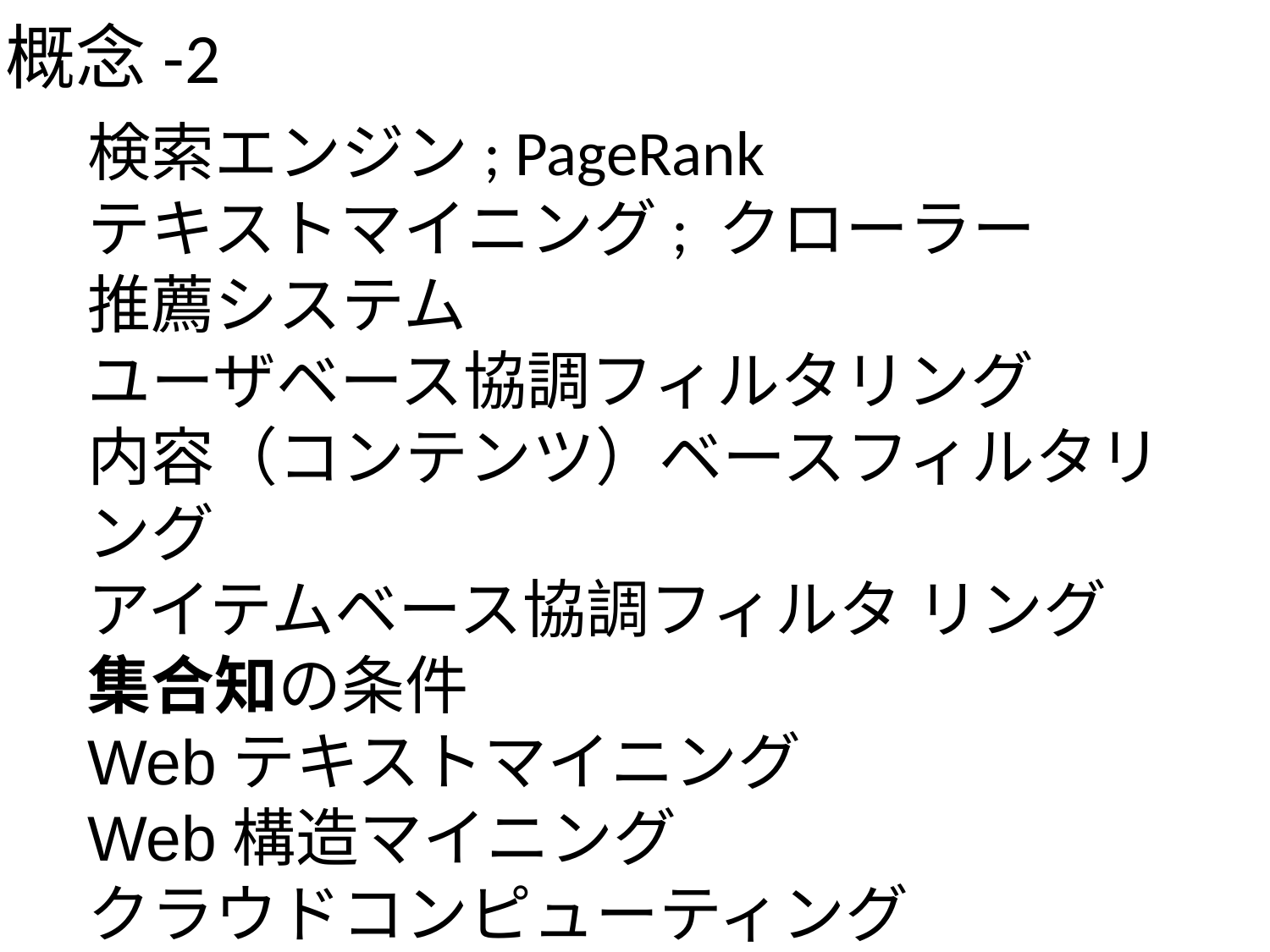

概念-2
検索エンジン; PageRank
テキストマイニング; クローラー
推薦システム
ユーザベース協調フィルタリング
内容（コンテンツ）ベースフィルタリング
アイテムベース協調フィルタ リング
集合知の条件
Webテキストマイニング
Web構造マイニング
クラウドコンピューティング